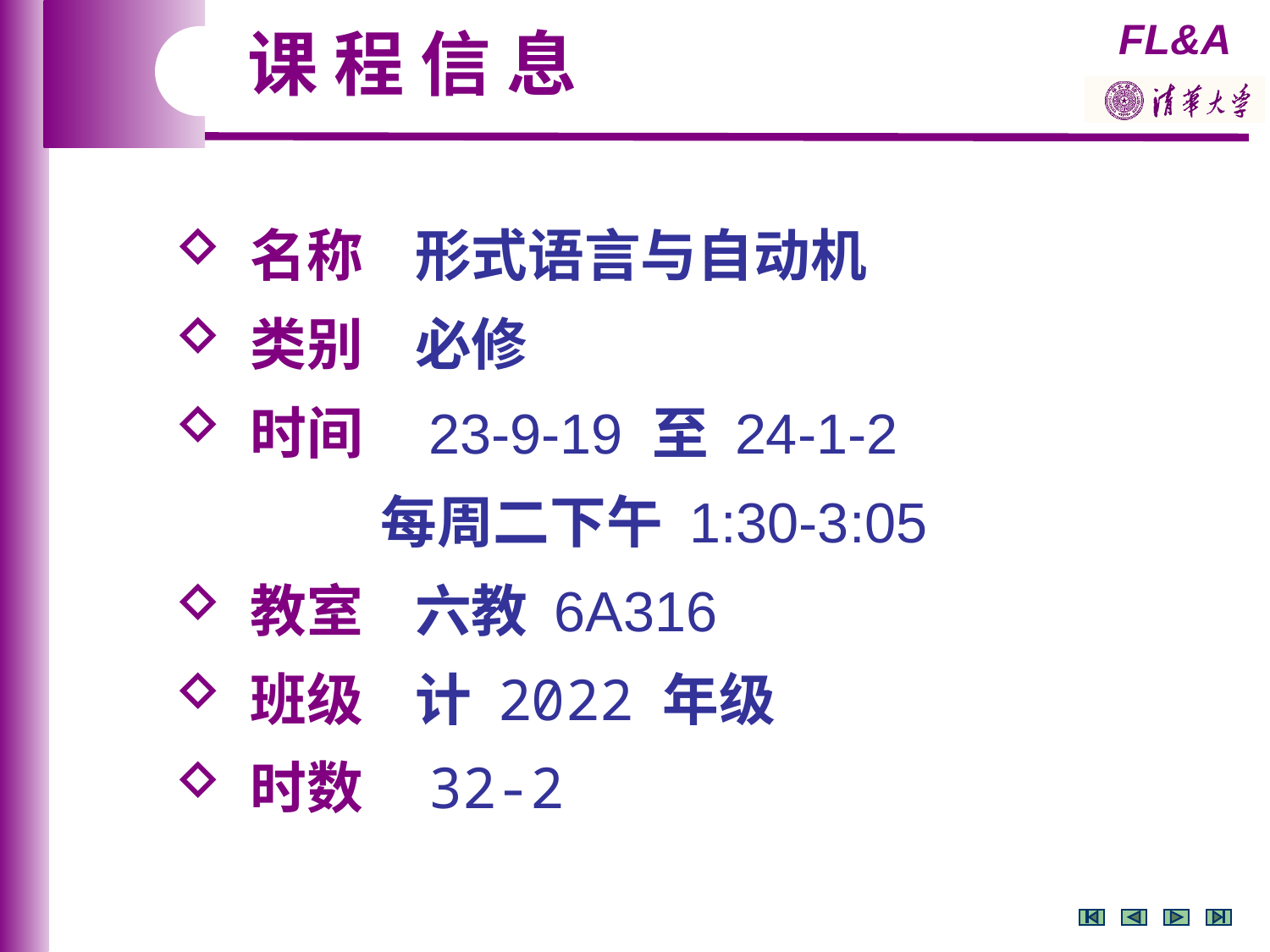

课 程 信 息
 名称    形式语言与自动机

 类别    必修

 时间    23-9-19 至 24-1-2

               每周二下午 1:30-3:05

 教室    六教 6A316

 班级    计 2022 年级

 时数    32-2